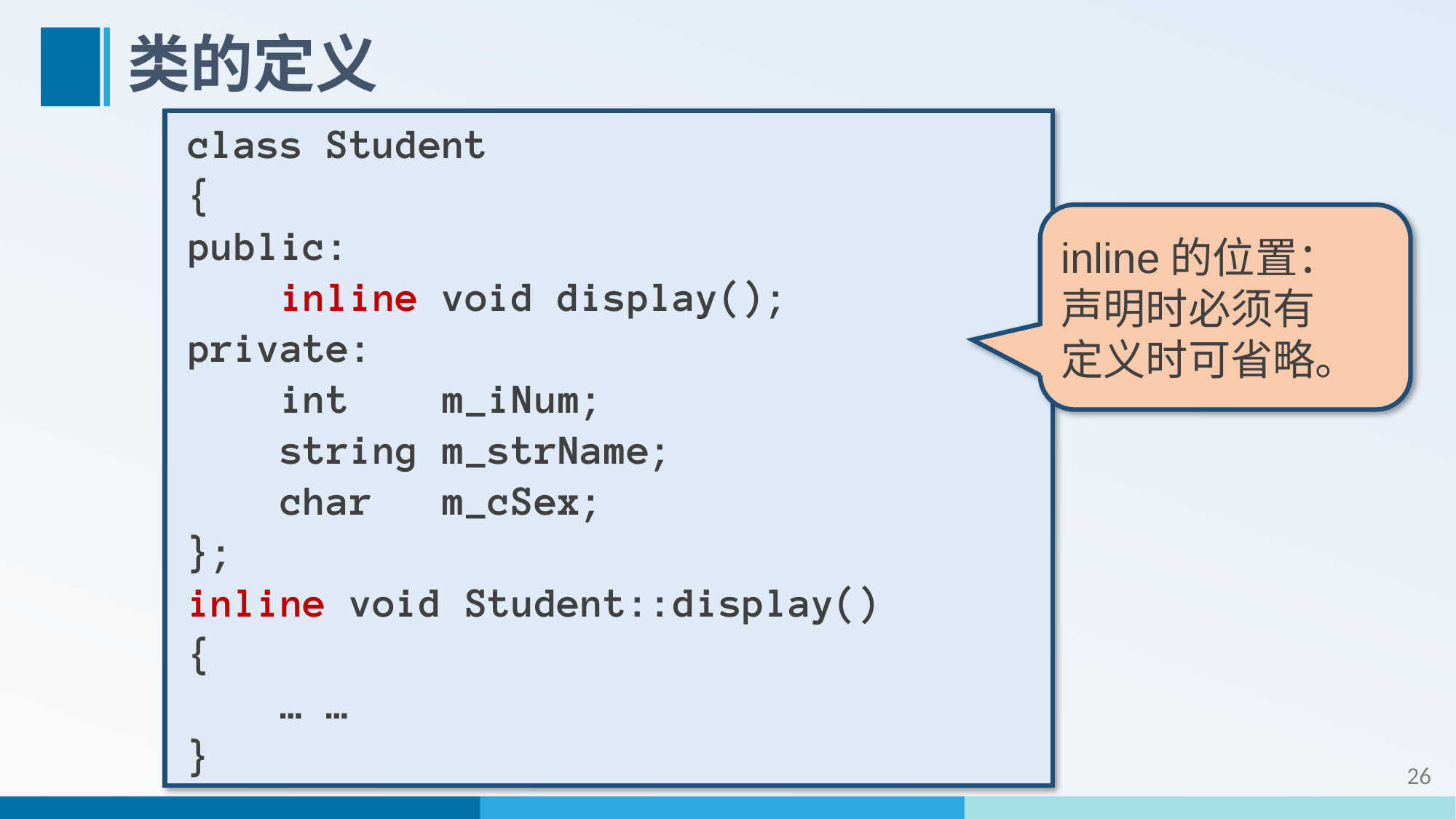

# 类的定义
class Student
{
public:
    inline void display();
private:
    int    m_iNum;
    string m_strName;
    char   m_cSex;
};
inline void Student::display()
{
    … …
}
inline的位置：
声明时必须有
定义时可省略。